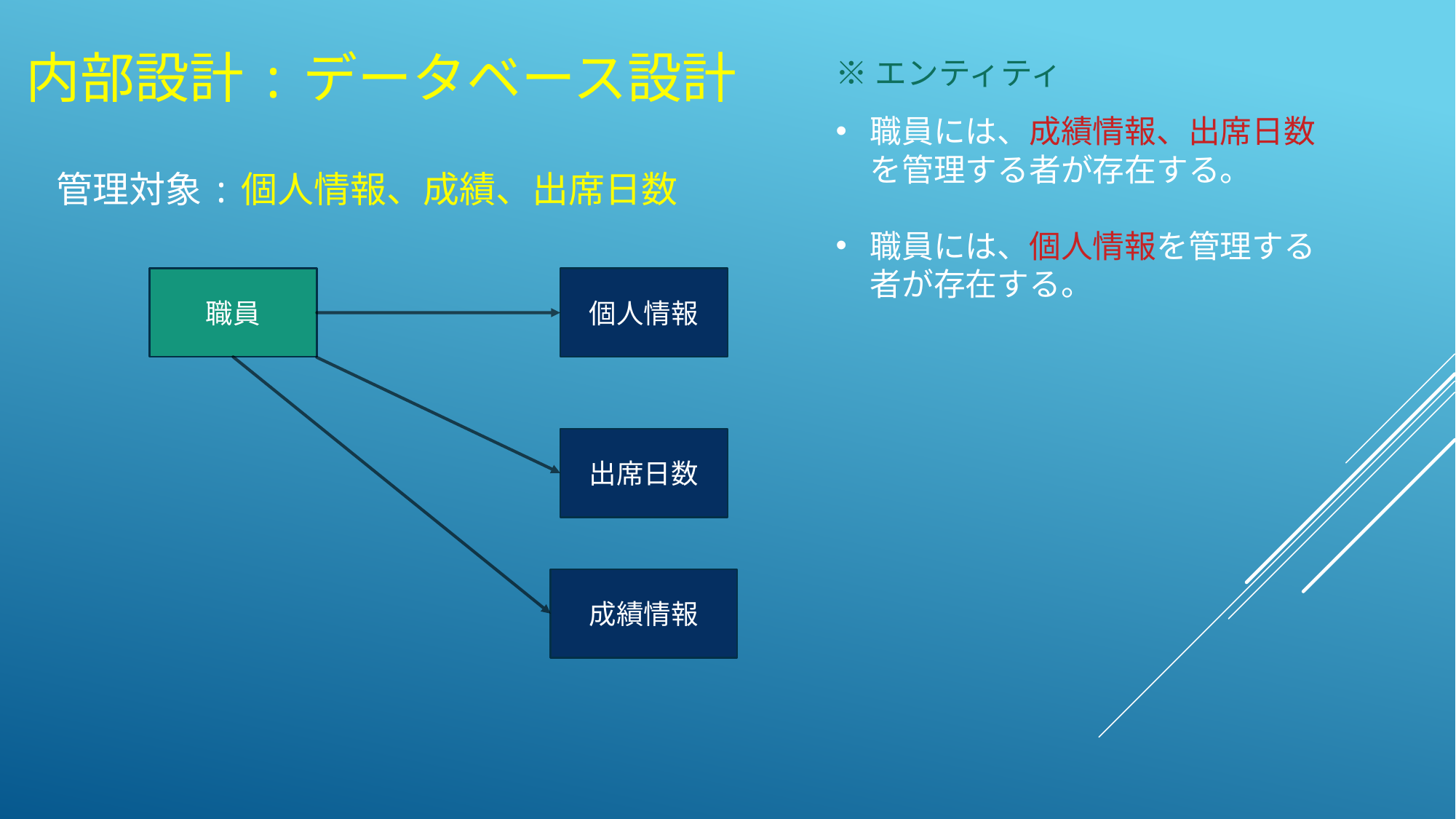

# 内部設計:データベース設計
※エンティティ
職員には、成績情報、出席日数を管理する者が存在する。

職員には、個人情報を管理する者が存在する。

管理対象:個人情報、成績、出席日数

個人情報
職員
出席日数
成績情報